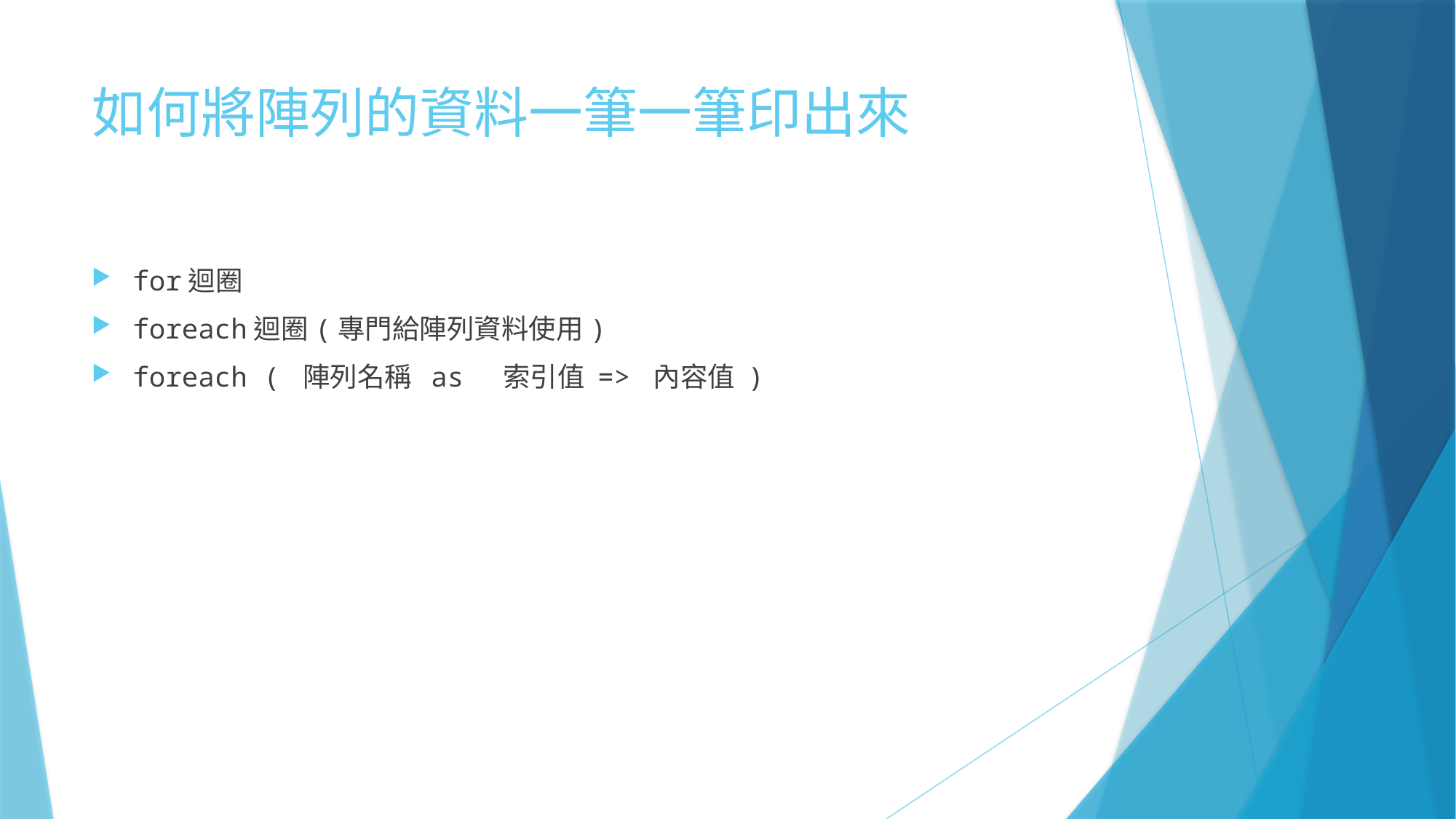

# 如何將陣列的資料一筆一筆印出來
for迴圈
foreach迴圈(專門給陣列資料使用)
foreach ( 陣列名稱  as  索引值 => 內容值 )